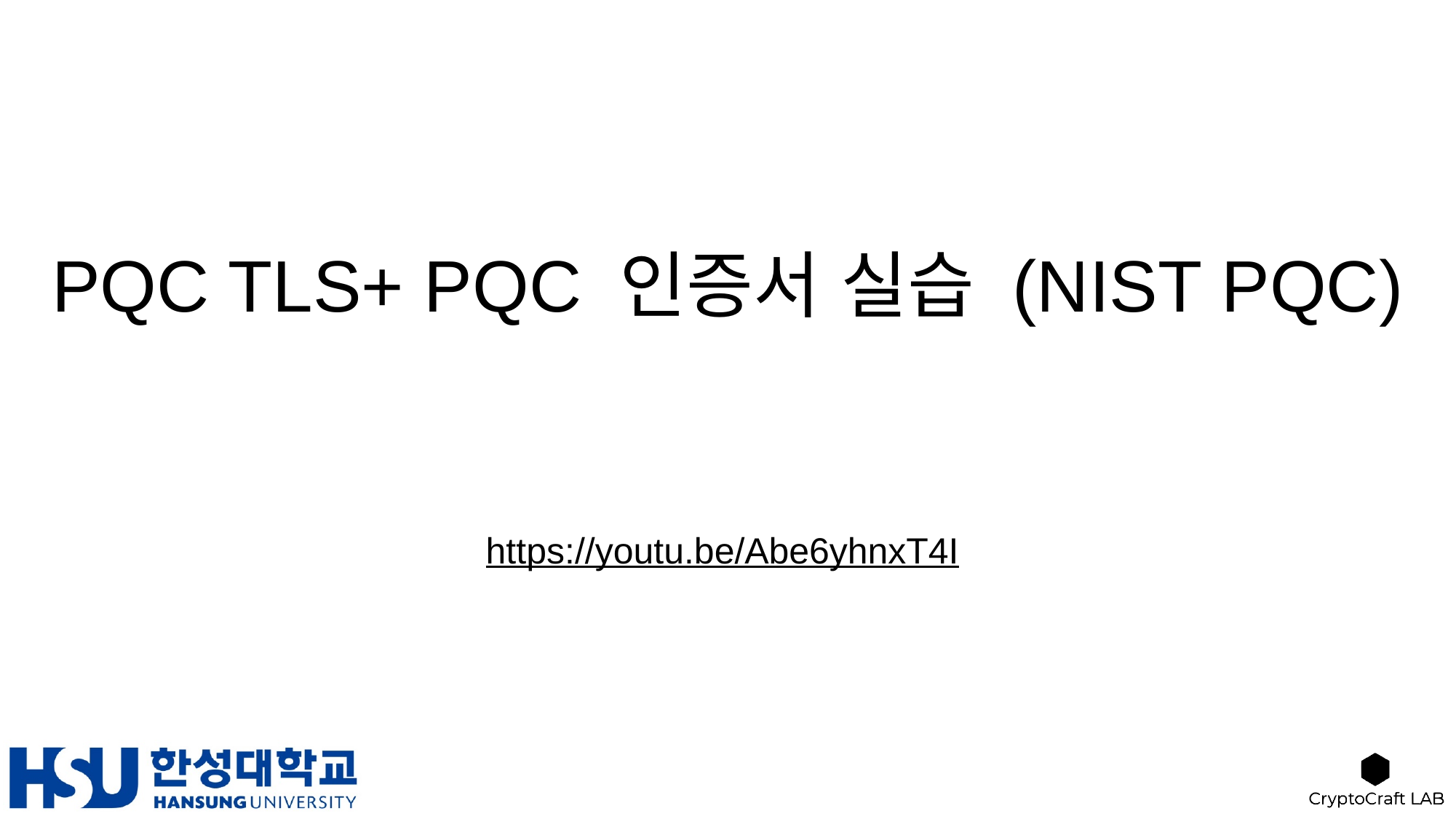

# PQC TLS+ PQC 인증서 실습 (NIST PQC)
https://youtu.be/Abe6yhnxT4I